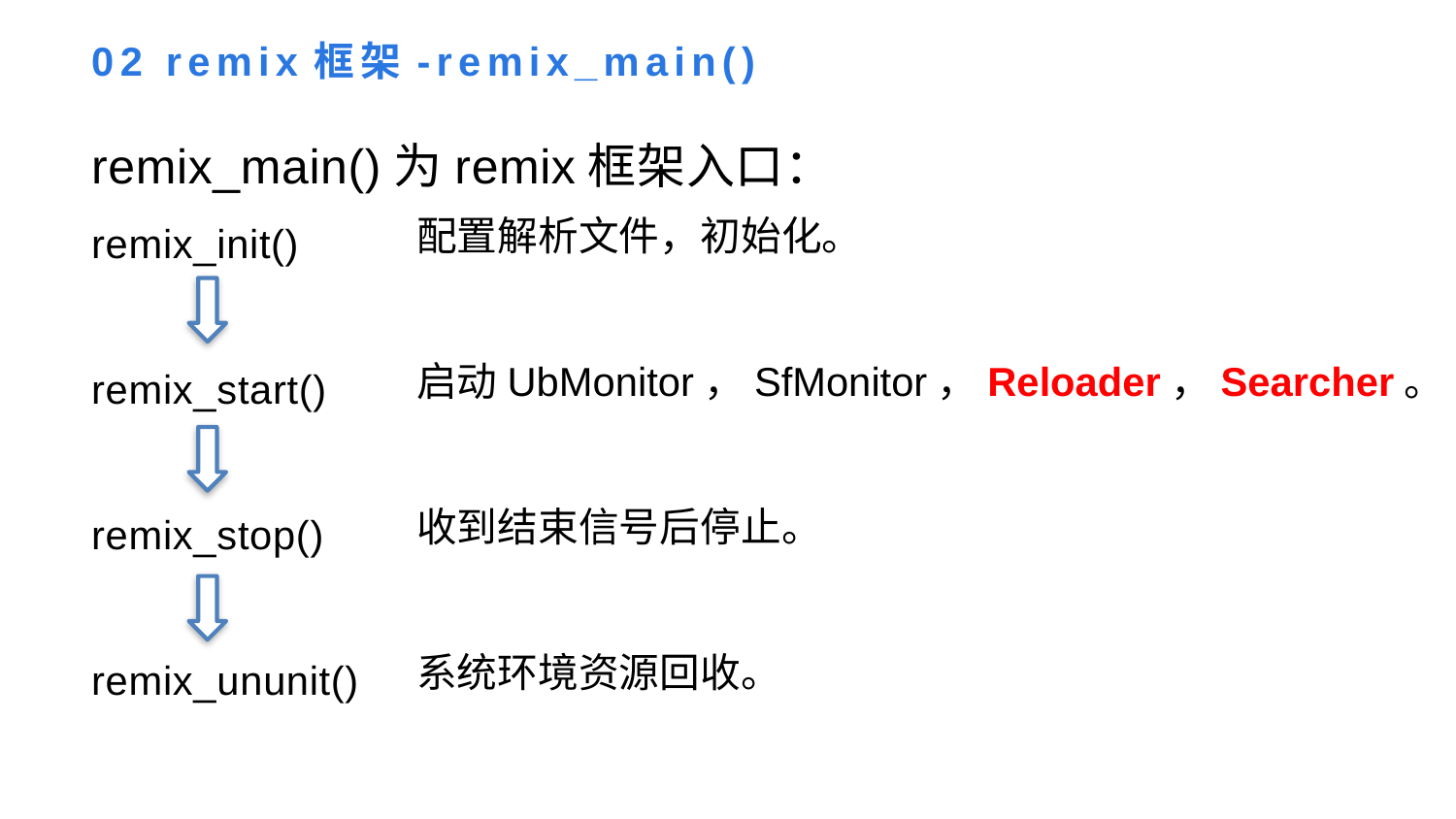

02 remix框架-remix_main()
remix_main()为remix框架入口：
remix_init()

remix_start()

remix_stop()

remix_ununit()
配置解析文件，初始化。

启动UbMonitor，SfMonitor，Reloader，Searcher。

收到结束信号后停止。

系统环境资源回收。